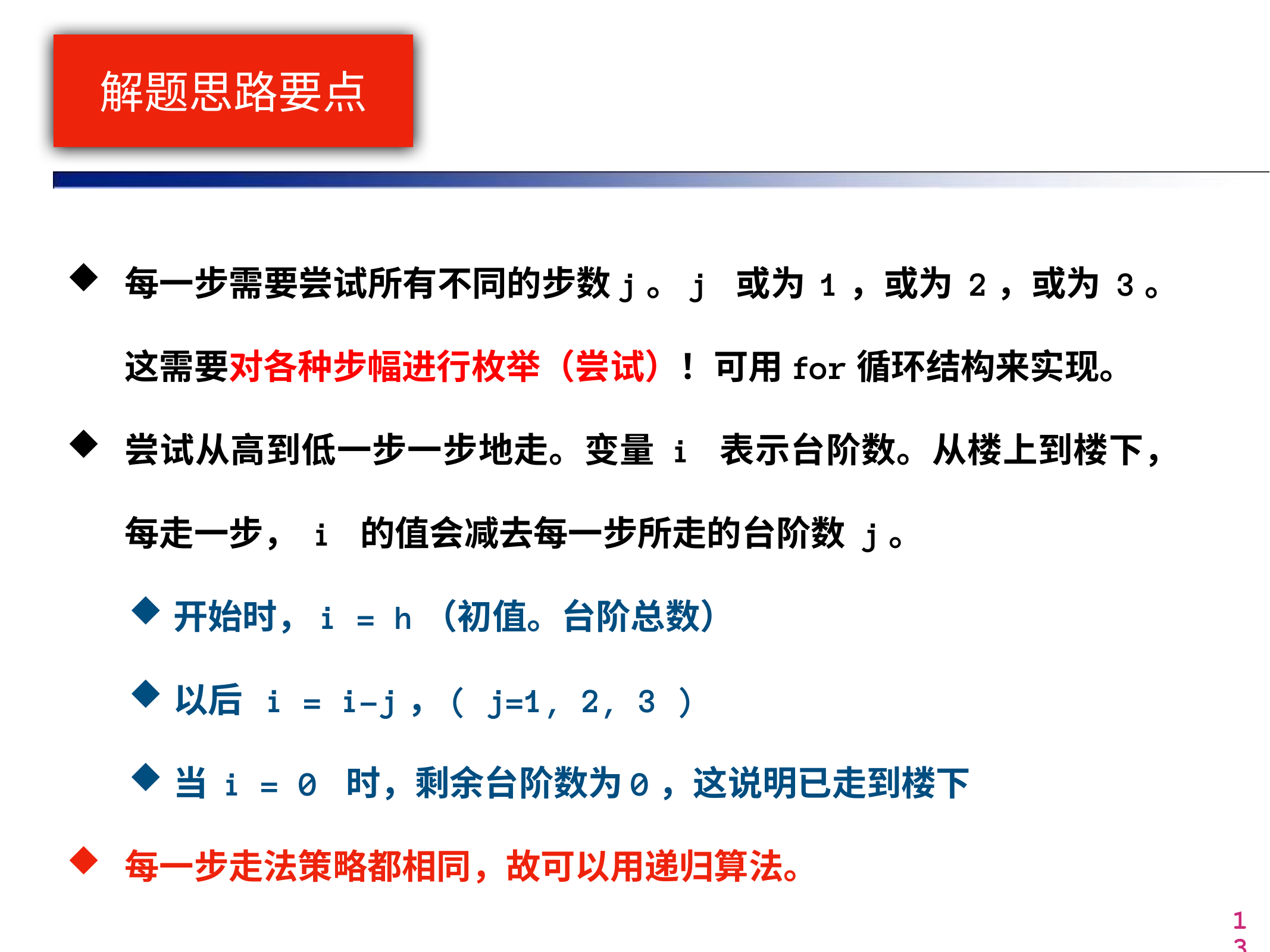

# 解题思路要点
每一步需要尝试所有不同的步数j。j 或为 1，或为 2，或为 3。这需要对各种步幅进行枚举（尝试）！可用for循环结构来实现。
尝试从高到低一步一步地走。变量 i 表示台阶数。从楼上到楼下，每走一步， i 的值会减去每一步所走的台阶数 j。
开始时，i = h（初值。台阶总数）
以后  i = i-j，( j=1, 2, 3 )
当 i = 0 时，剩余台阶数为0，这说明已走到楼下
每一步走法策略都相同，故可以用递归算法。
13